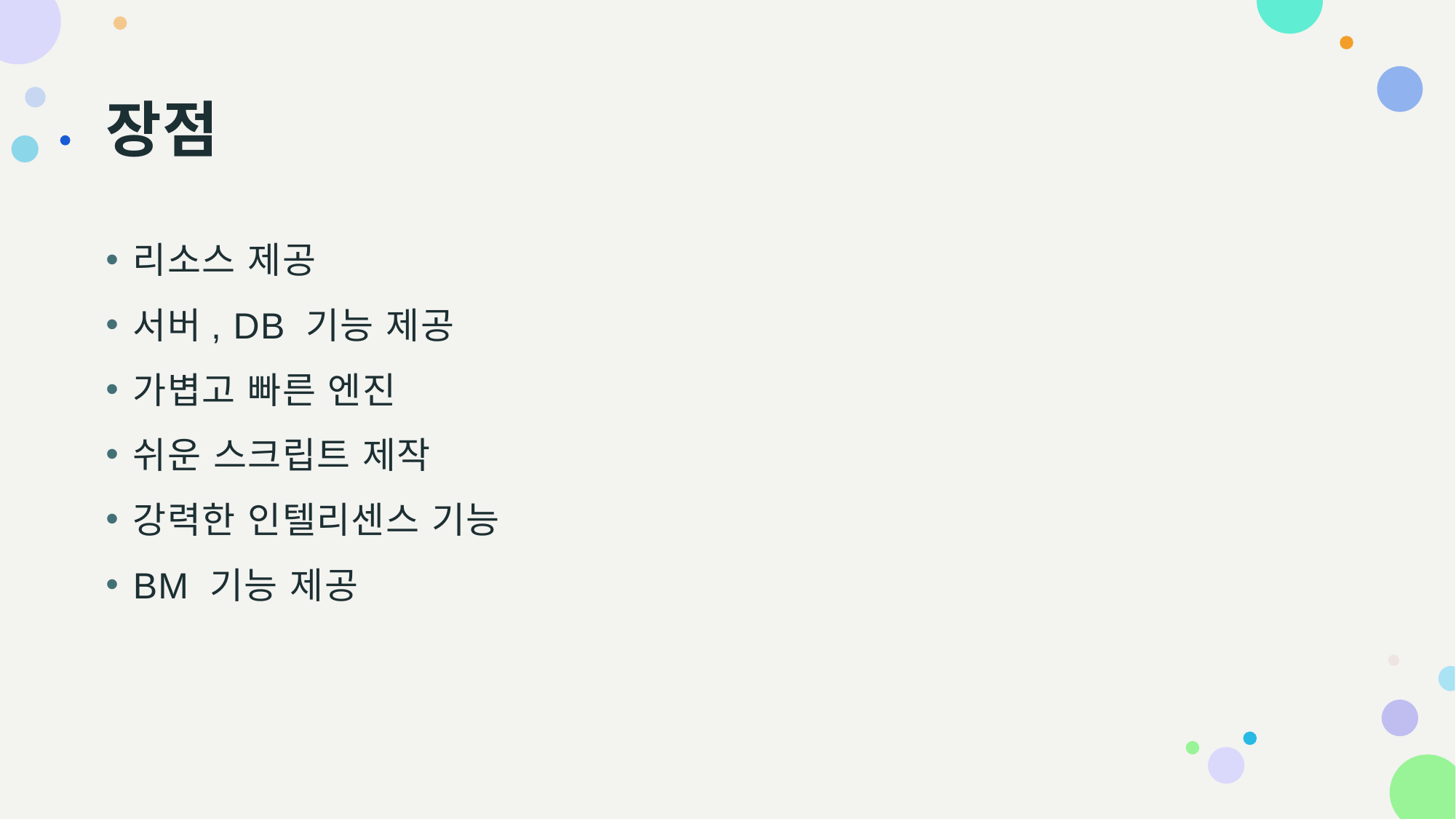

# 장점
리소스 제공
서버, DB 기능 제공
가볍고 빠른 엔진
쉬운 스크립트 제작
강력한 인텔리센스 기능
BM 기능 제공